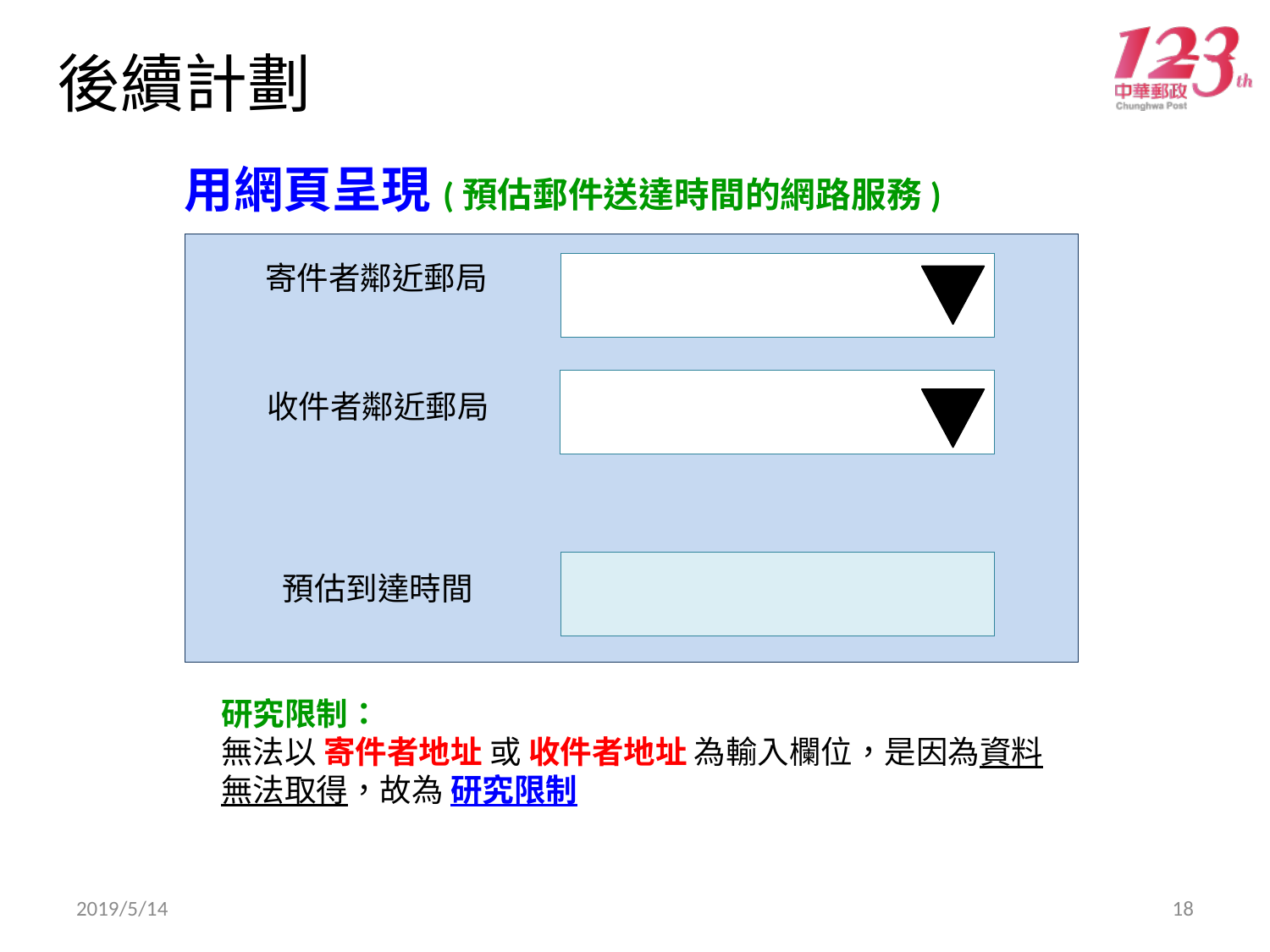

後續計劃
用網頁呈現(預估郵件送達時間的網路服務)

寄件者鄰近郵局

收件者鄰近郵局

預估到達時間
研究限制：
無法以 寄件者地址 或 收件者地址 為輸入欄位，是因為資料無法取得，故為 研究限制
2019/5/14
18